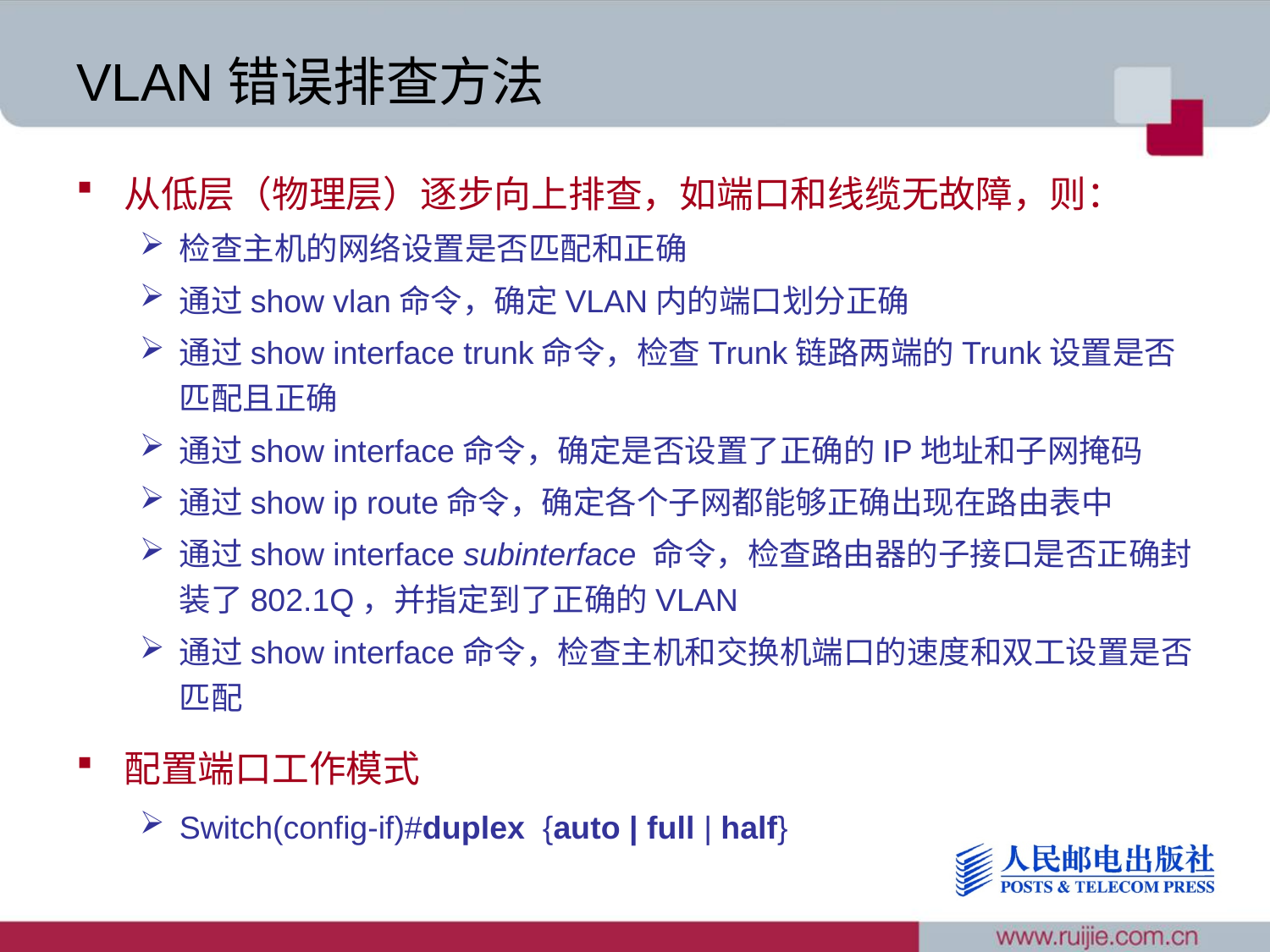

# VLAN错误排查方法
从低层（物理层）逐步向上排查，如端口和线缆无故障，则：
检查主机的网络设置是否匹配和正确
通过show vlan命令，确定VLAN内的端口划分正确
通过show interface trunk命令，检查Trunk链路两端的Trunk设置是否匹配且正确
通过show interface命令，确定是否设置了正确的IP地址和子网掩码
通过show ip route命令，确定各个子网都能够正确出现在路由表中
通过show interface subinterface 命令，检查路由器的子接口是否正确封装了802.1Q，并指定到了正确的VLAN
通过show interface命令，检查主机和交换机端口的速度和双工设置是否匹配
配置端口工作模式
Switch(config-if)#duplex  {auto | full | half}